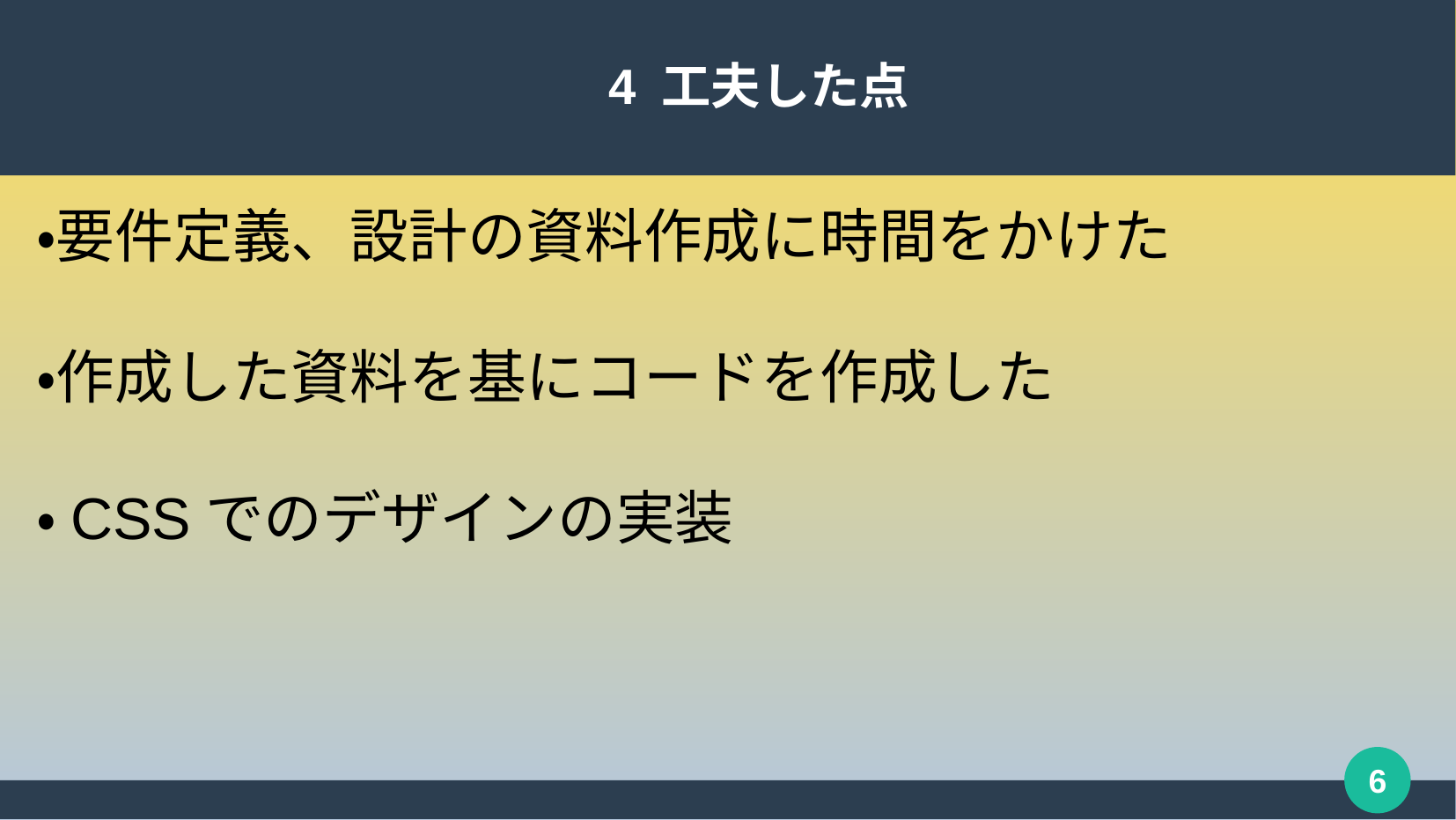

# 4 工夫した点
・要件定義、設計の資料作成に時間をかけた

・作成した資料を基にコードを作成した

・CSSでのデザインの実装